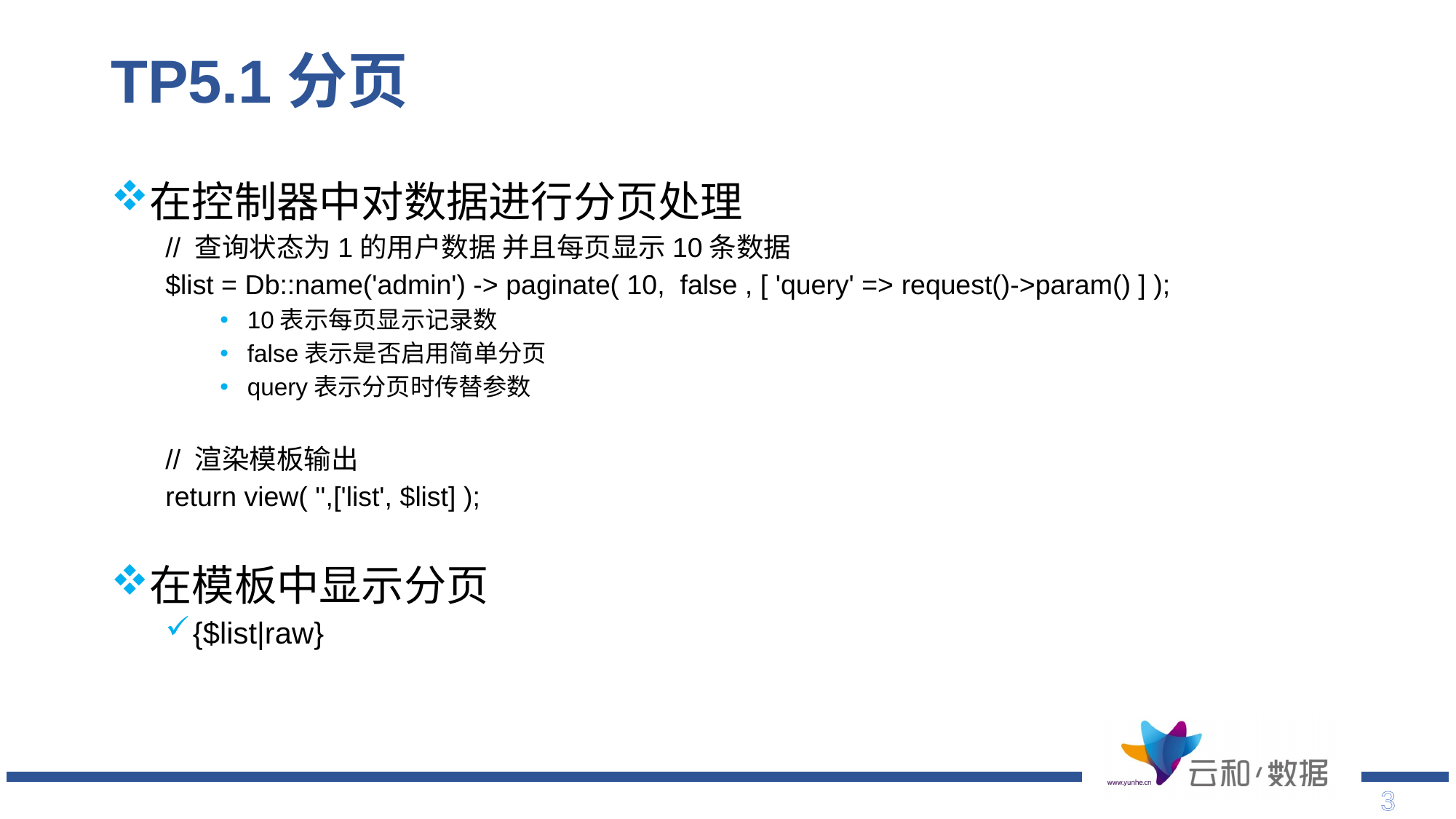

# TP5.1分页
在控制器中对数据进行分页处理
// 查询状态为1的用户数据 并且每页显示10条数据
$list = Db::name('admin') -> paginate( 10,  false , [ 'query' => request()->param() ] );
10表示每页显示记录数
false表示是否启用简单分页
query表示分页时传替参数

// 渲染模板输出
return view( '',['list', $list] );

在模板中显示分页
{$list|raw}